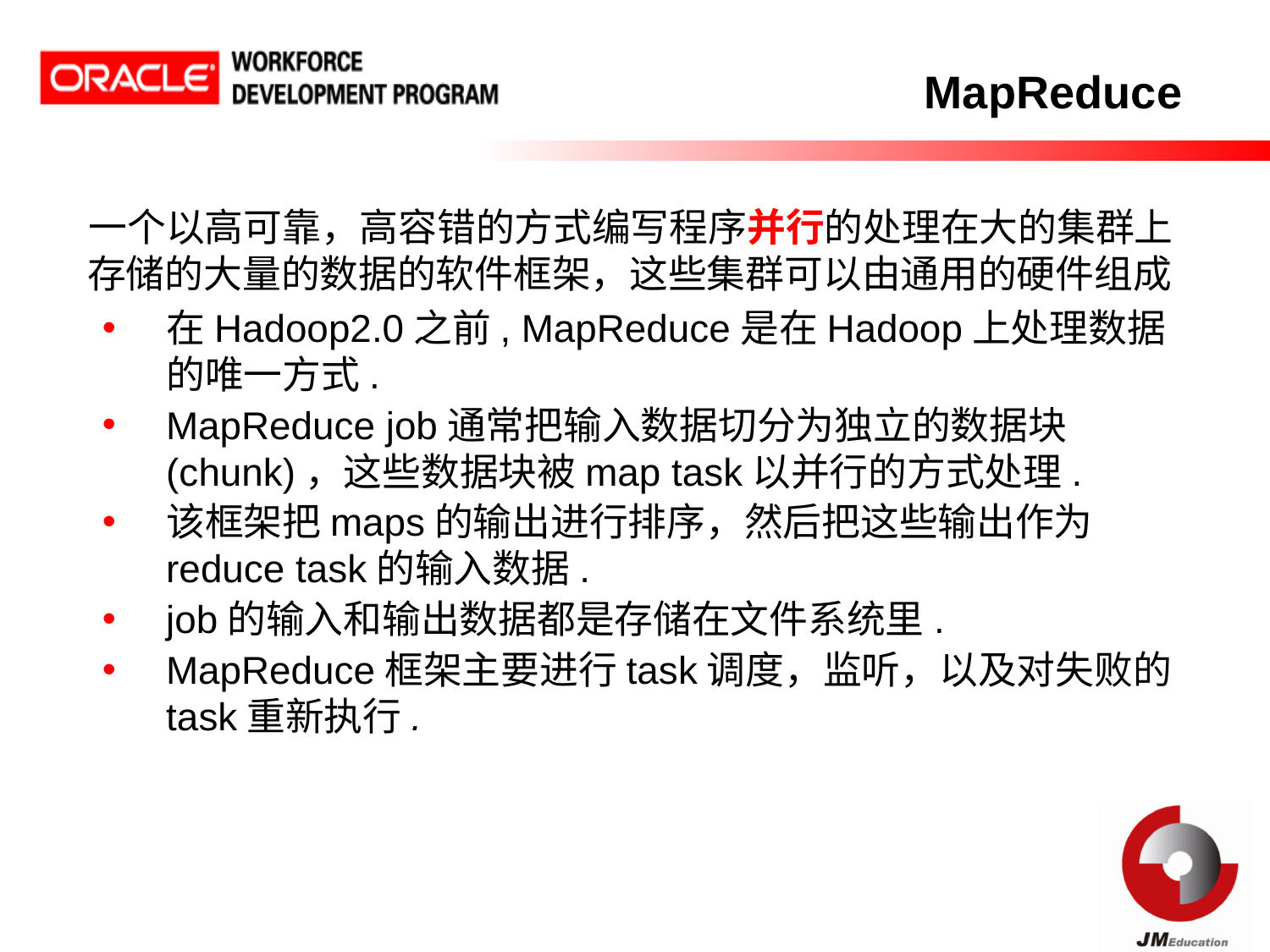

# MapReduce
一个以高可靠，高容错的方式编写程序并行的处理在大的集群上存储的大量的数据的软件框架，这些集群可以由通用的硬件组成
在Hadoop2.0之前, MapReduce是在Hadoop上处理数据的唯一方式.
MapReduce job通常把输入数据切分为独立的数据块(chunk)，这些数据块被map task以并行的方式处理.
该框架把maps的输出进行排序，然后把这些输出作为reduce task的输入数据.
job的输入和输出数据都是存储在文件系统里.
MapReduce框架主要进行task调度，监听，以及对失败的task重新执行.